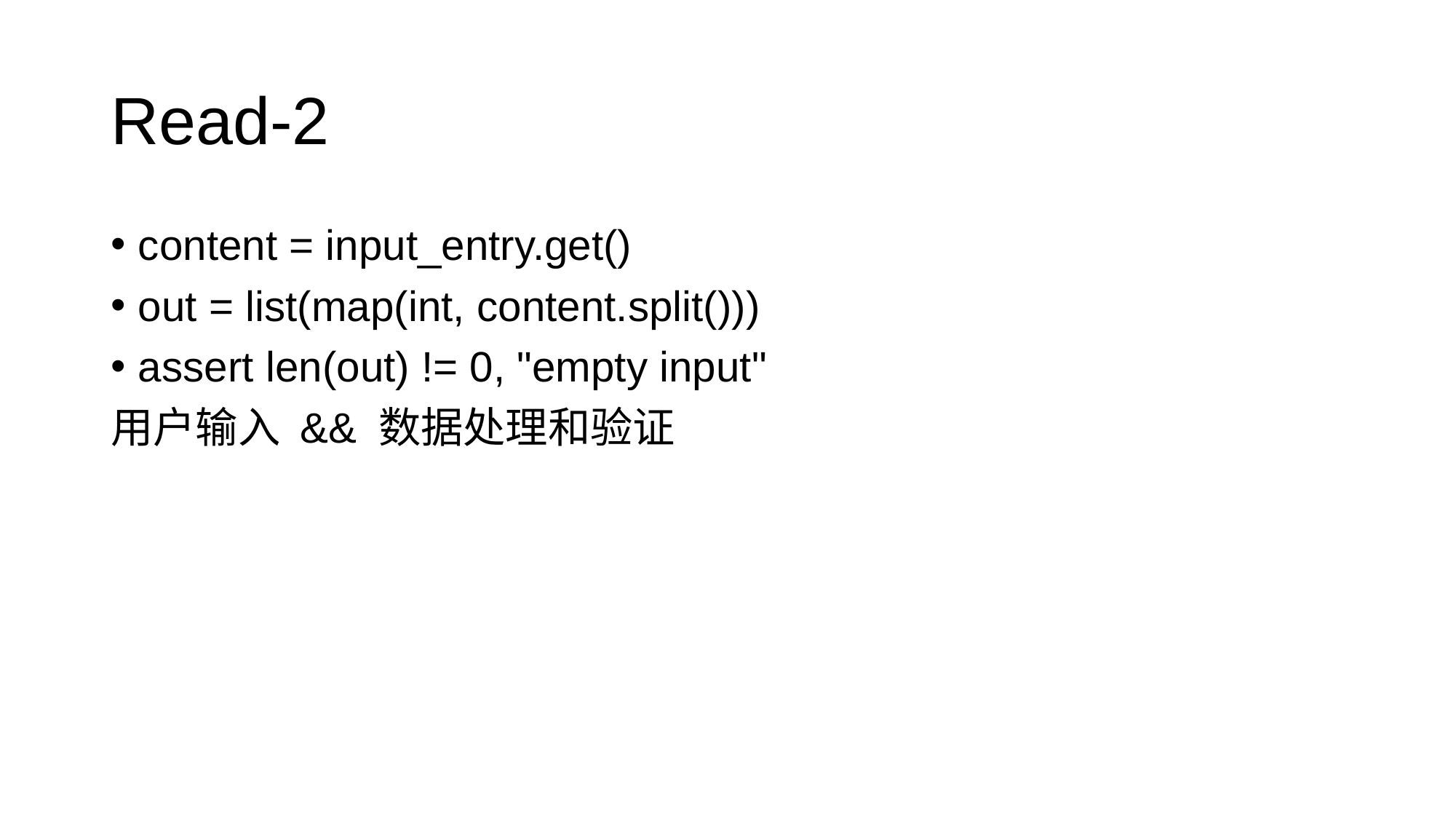

# Read-2
content = input_entry.get()
out = list(map(int, content.split()))
assert len(out) != 0, "empty input"
用户输入 && 数据处理和验证